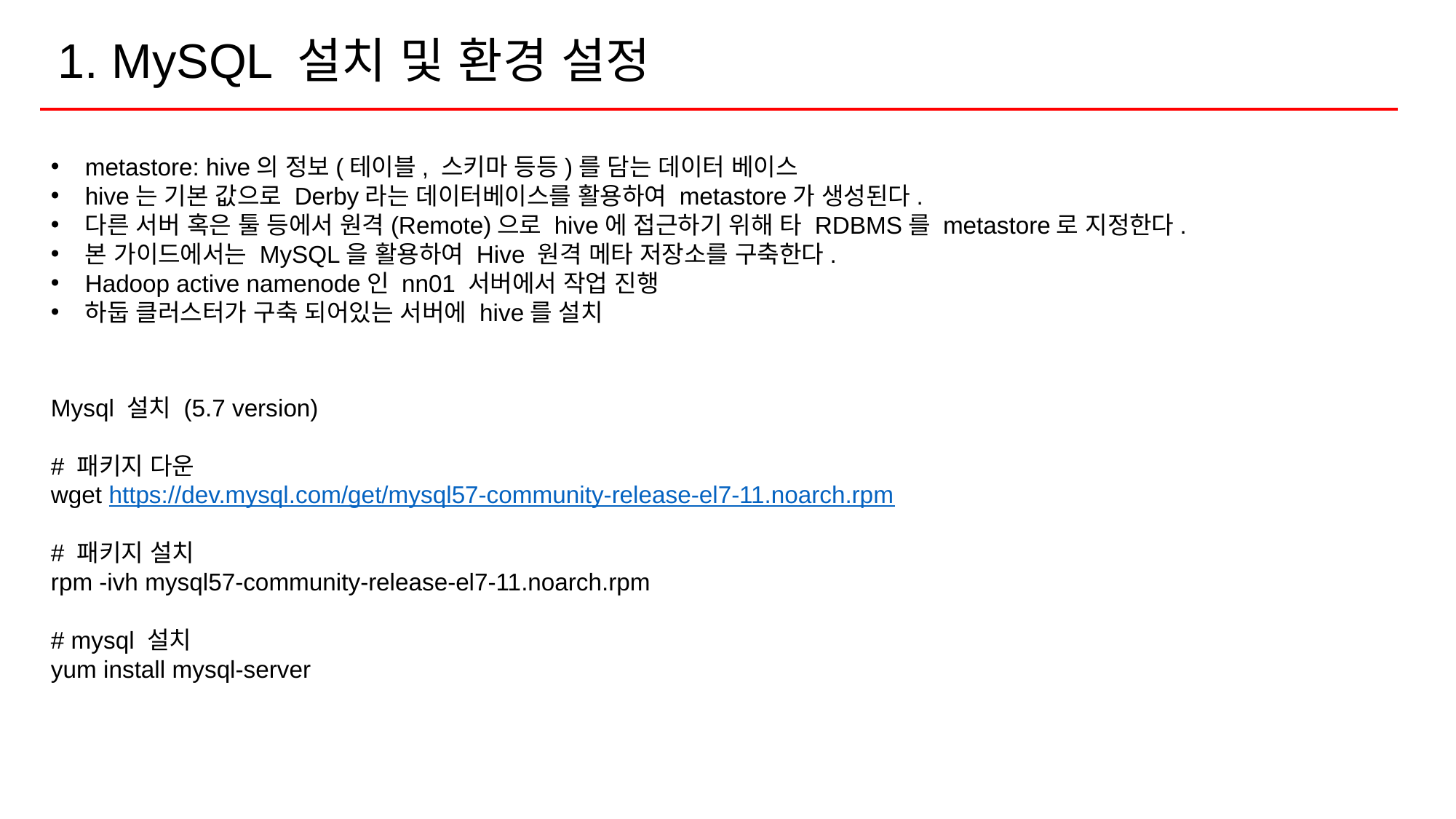

1. MySQL 설치 및 환경 설정
metastore: hive의 정보(테이블, 스키마 등등)를 담는 데이터 베이스
hive는 기본 값으로 Derby라는 데이터베이스를 활용하여 metastore가 생성된다.
다른 서버 혹은 툴 등에서 원격(Remote)으로 hive에 접근하기 위해 타 RDBMS를 metastore로 지정한다.
본 가이드에서는 MySQL을 활용하여 Hive 원격 메타 저장소를 구축한다.
Hadoop active namenode인 nn01 서버에서 작업 진행
하둡 클러스터가 구축 되어있는 서버에 hive를 설치
Mysql 설치 (5.7 version)

# 패키지 다운
wget https://dev.mysql.com/get/mysql57-community-release-el7-11.noarch.rpm

# 패키지 설치
rpm -ivh mysql57-community-release-el7-11.noarch.rpm

# mysql 설치
yum install mysql-server